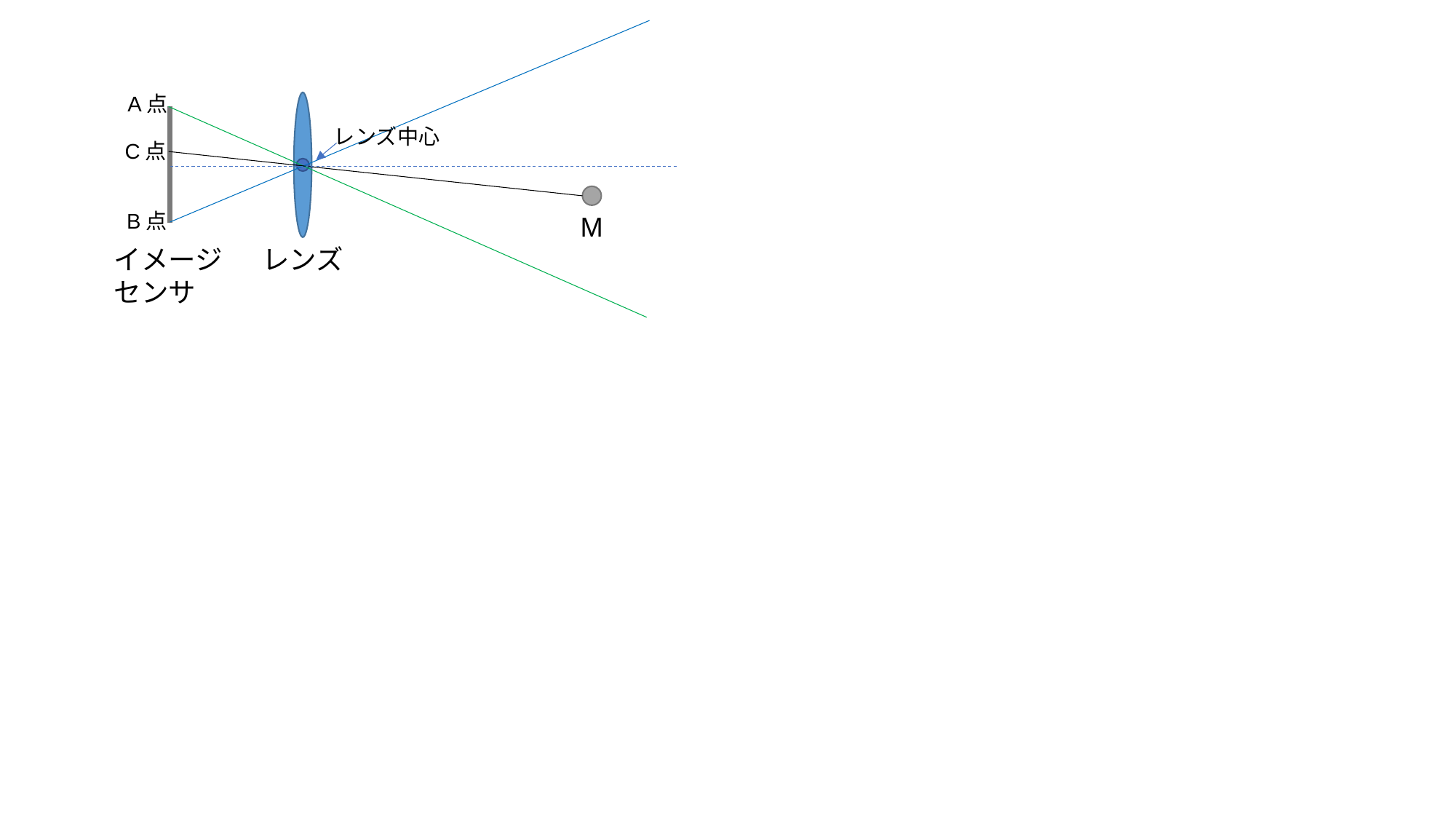

A点

レンズ中心
C点

B点
M
イメージ
センサ
レンズ